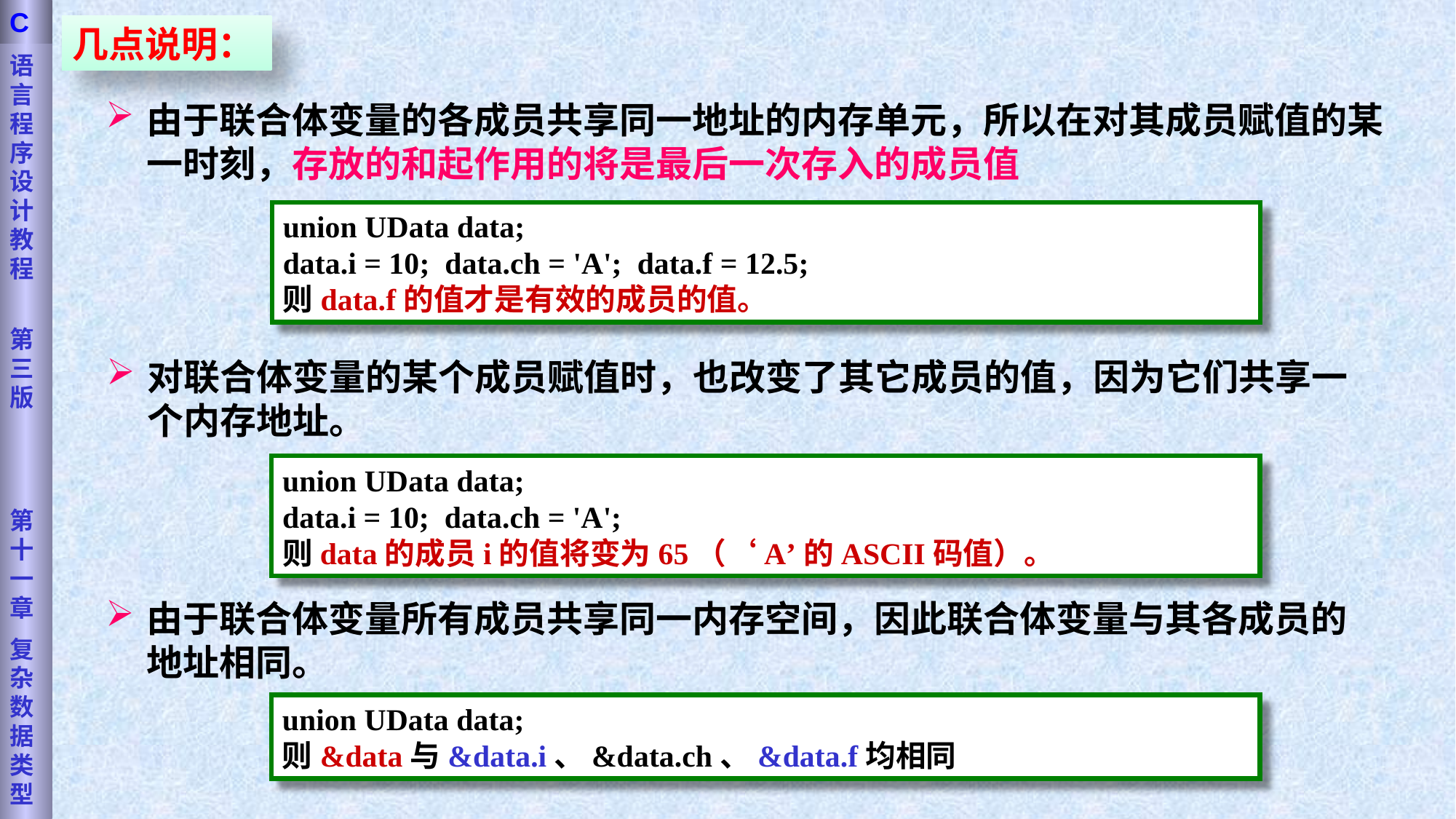

语言程序设计教程
第三版

第十一章
复杂数据类型
C
几点说明：
由于联合体变量的各成员共享同一地址的内存单元，所以在对其成员赋值的某一时刻，存放的和起作用的将是最后一次存入的成员值
union UData data;
data.i = 10;  data.ch = 'A';  data.f = 12.5;
则data.f的值才是有效的成员的值。
对联合体变量的某个成员赋值时，也改变了其它成员的值，因为它们共享一个内存地址。
union UData data;
data.i = 10;  data.ch = 'A';
则data的成员i的值将变为65（‘A’的ASCII码值）。
由于联合体变量所有成员共享同一内存空间，因此联合体变量与其各成员的地址相同。
union UData data;
则&data与&data.i、&data.ch、&data.f均相同